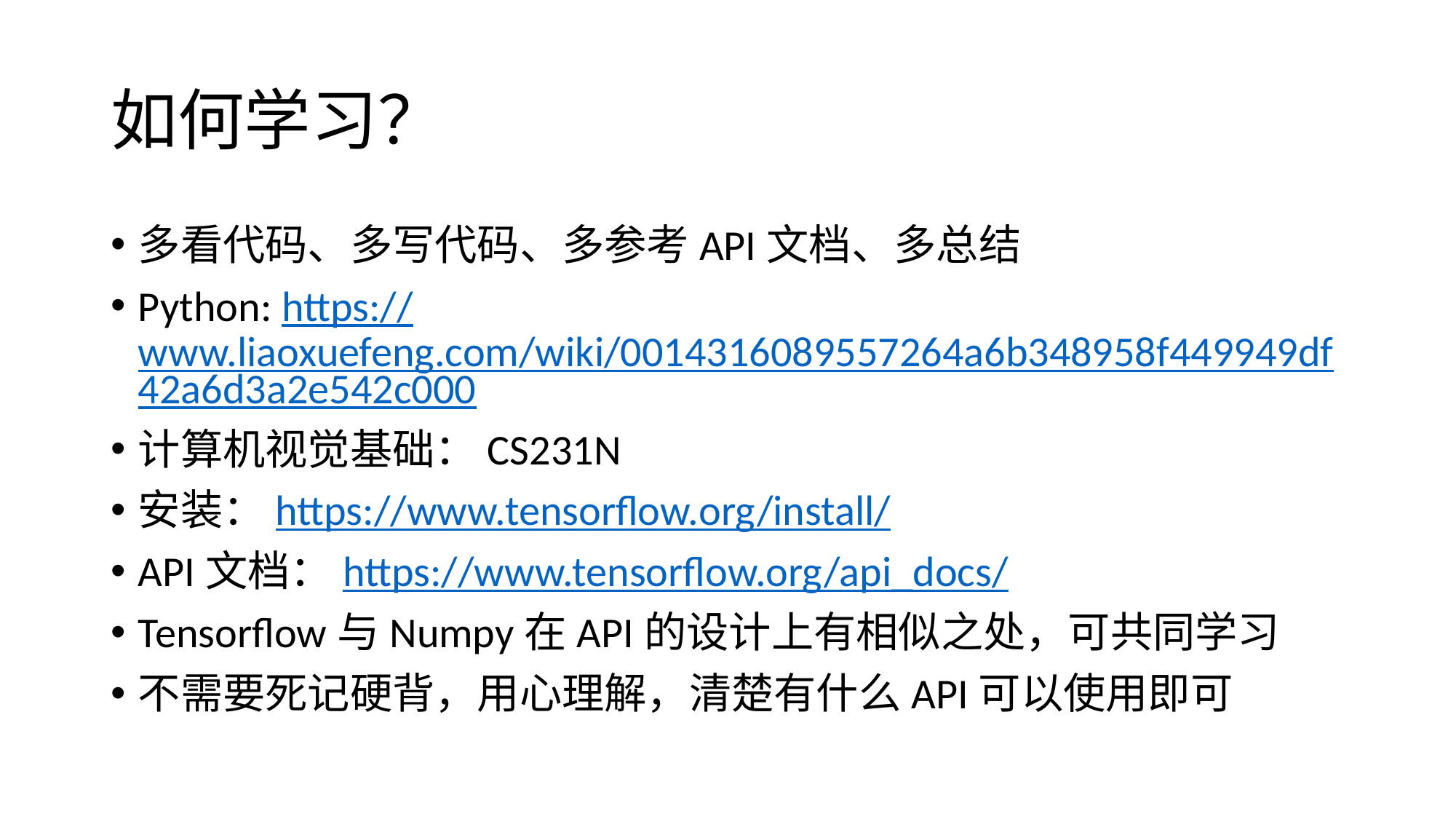

# 如何学习？
多看代码、多写代码、多参考API文档、多总结
Python: https://www.liaoxuefeng.com/wiki/0014316089557264a6b348958f449949df42a6d3a2e542c000
计算机视觉基础：CS231N
安装：https://www.tensorflow.org/install/
API文档：https://www.tensorflow.org/api_docs/
Tensorflow与Numpy在API的设计上有相似之处，可共同学习
不需要死记硬背，用心理解，清楚有什么API可以使用即可